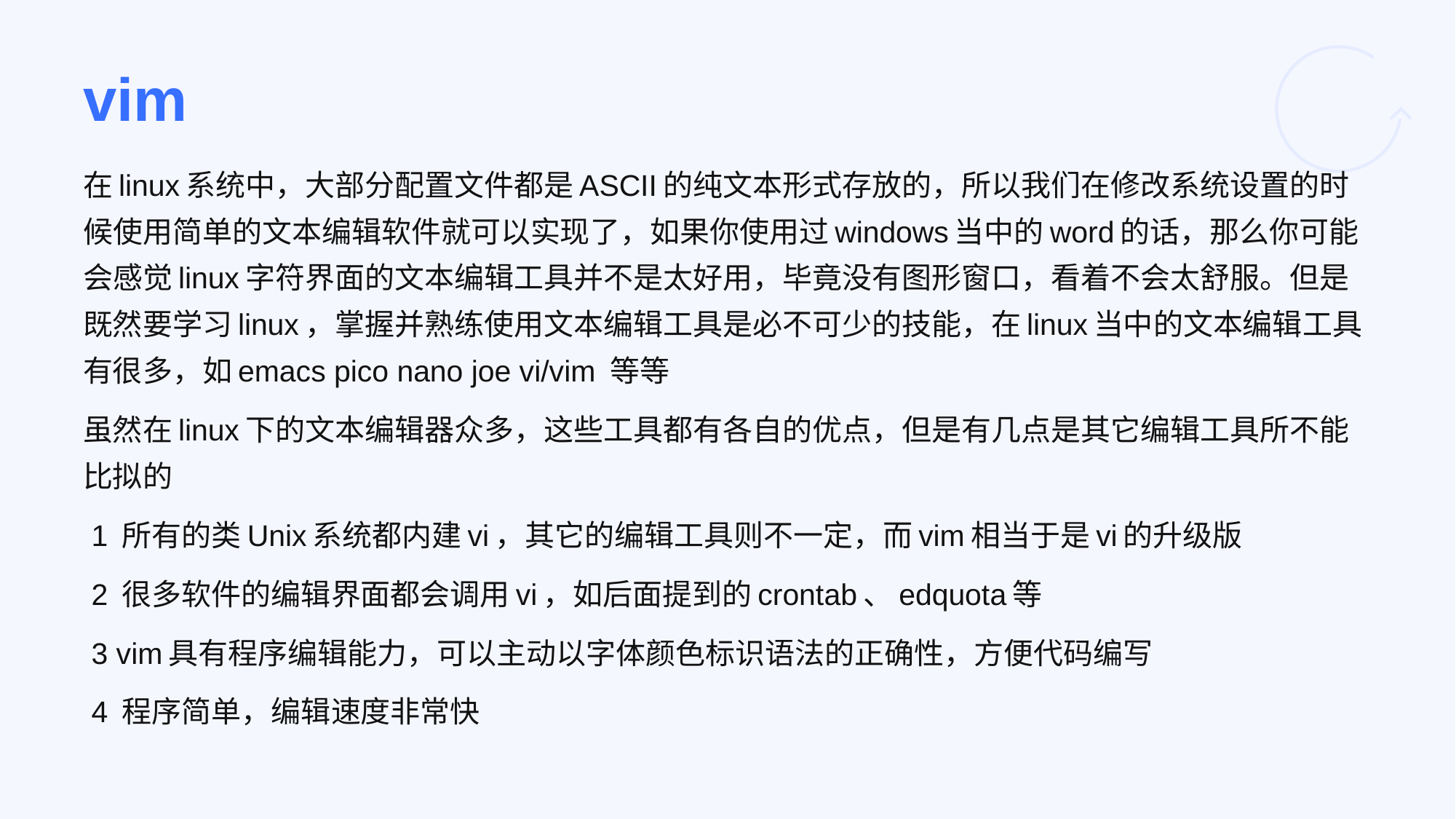

# vim
在linux系统中，大部分配置文件都是ASCII的纯文本形式存放的，所以我们在修改系统设置的时候使用简单的文本编辑软件就可以实现了，如果你使用过windows当中的word的话，那么你可能会感觉linux字符界面的文本编辑工具并不是太好用，毕竟没有图形窗口，看着不会太舒服。但是既然要学习linux，掌握并熟练使用文本编辑工具是必不可少的技能，在linux当中的文本编辑工具有很多，如emacs pico nano joe vi/vim 等等
虽然在linux下的文本编辑器众多，这些工具都有各自的优点，但是有几点是其它编辑工具所不能比拟的
 1 所有的类Unix系统都内建vi，其它的编辑工具则不一定，而vim相当于是vi的升级版
 2 很多软件的编辑界面都会调用vi，如后面提到的crontab、edquota等
 3 vim具有程序编辑能力，可以主动以字体颜色标识语法的正确性，方便代码编写
 4 程序简单，编辑速度非常快